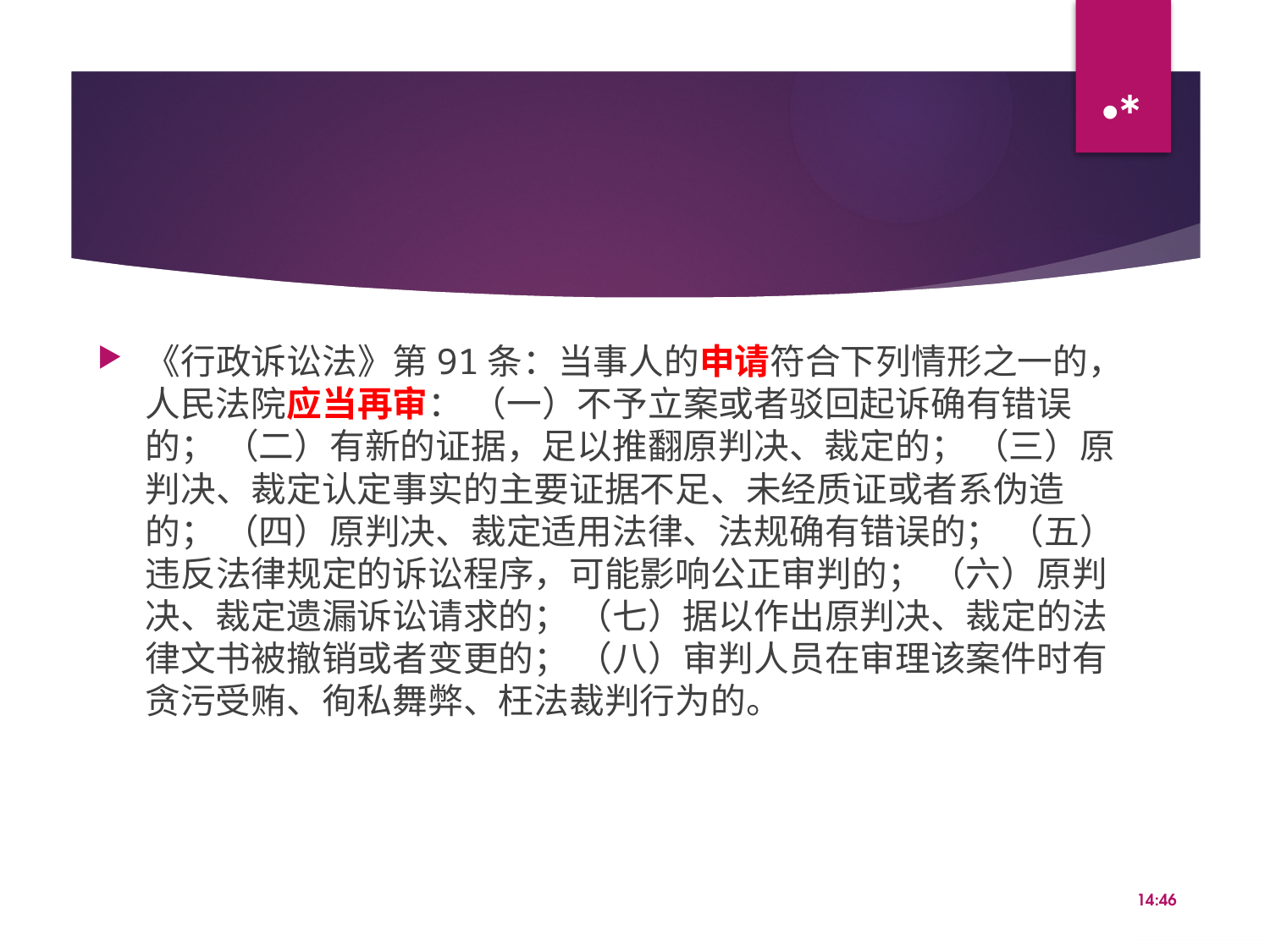

*
#
《行政诉讼法》第91条：当事人的申请符合下列情形之一的，人民法院应当再审： （一）不予立案或者驳回起诉确有错误的； （二）有新的证据，足以推翻原判决、裁定的； （三）原判决、裁定认定事实的主要证据不足、未经质证或者系伪造的； （四）原判决、裁定适用法律、法规确有错误的； （五）违反法律规定的诉讼程序，可能影响公正审判的； （六）原判决、裁定遗漏诉讼请求的； （七）据以作出原判决、裁定的法律文书被撤销或者变更的； （八）审判人员在审理该案件时有贪污受贿、徇私舞弊、枉法裁判行为的。

14:46